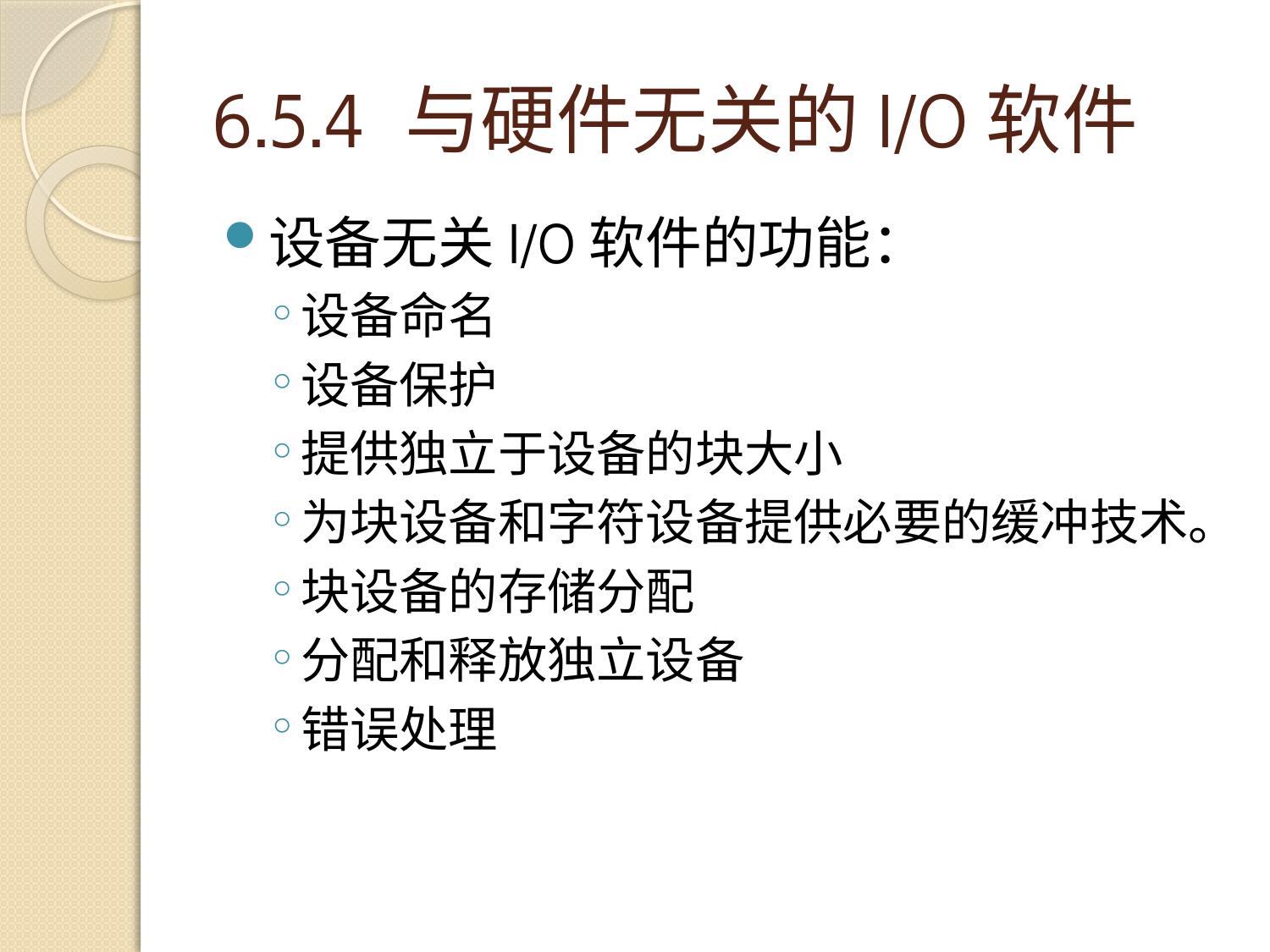

# 6.5.4 与硬件无关的I/O软件
设备无关I/O软件的功能：
设备命名
设备保护
提供独立于设备的块大小
为块设备和字符设备提供必要的缓冲技术。
块设备的存储分配
分配和释放独立设备
错误处理